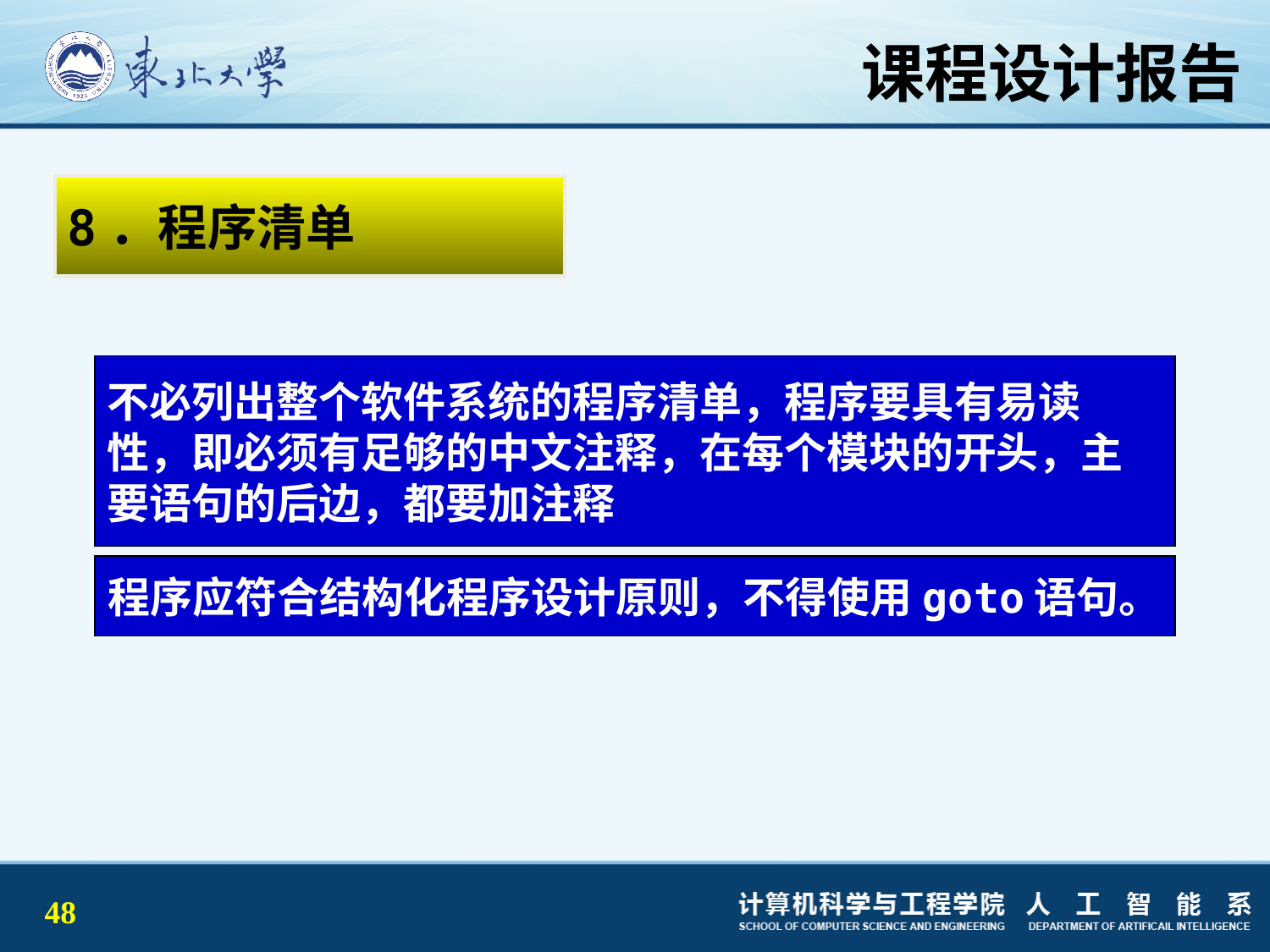

# 课程设计报告
8．程序清单
不必列出整个软件系统的程序清单，程序要具有易读
性，即必须有足够的中文注释，在每个模块的开头，主要语句的后边，都要加注释
程序应符合结构化程序设计原则，不得使用goto语句。